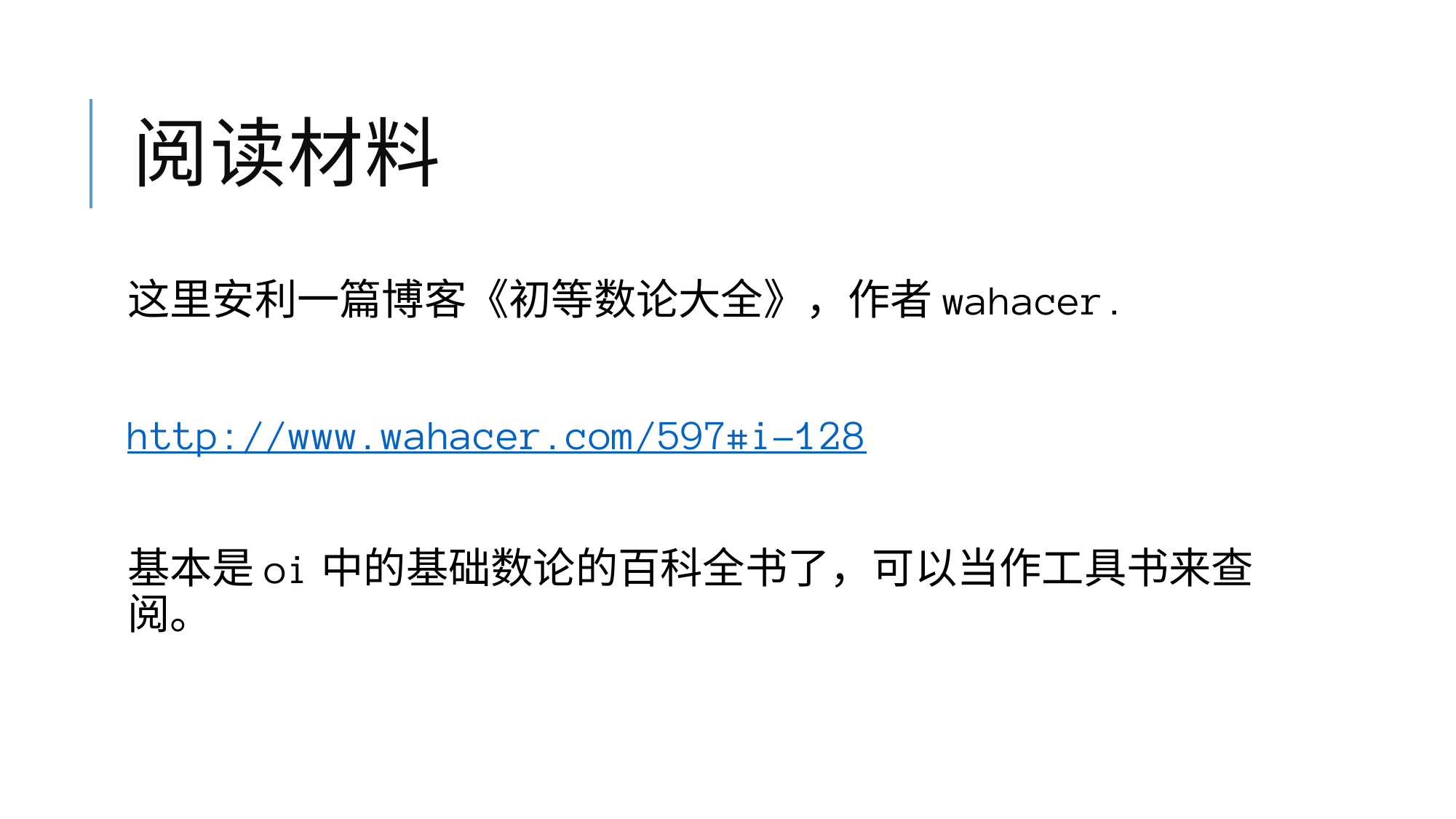

# 阅读材料
这里安利一篇博客《初等数论大全》，作者wahacer.

http://www.wahacer.com/597#i-128

基本是oi中的基础数论的百科全书了，可以当作工具书来查阅。